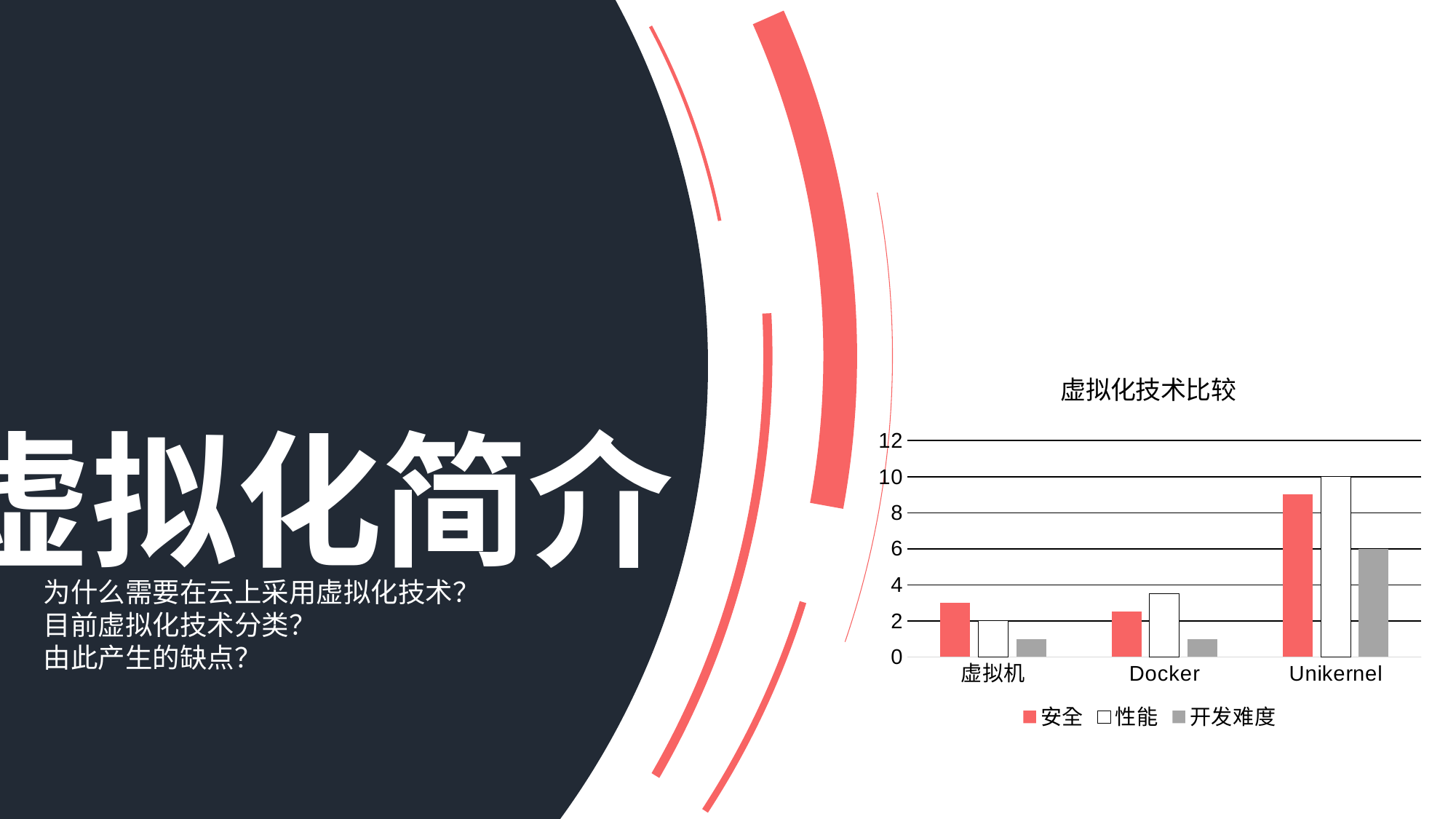

### Chart: 虚拟化技术比较

| Category | 安全 | 性能 | 开发难度 |
|---|---|---|---|
| 虚拟机 | 3.0 | 2.0 | 1.0 |
| Docker | 2.5 | 3.5 | 1.0 |
| Unikernel | 9.0 | 10.0 | 6.0 |
虚拟化简介
为什么需要在云上采用虚拟化技术？
目前虚拟化技术分类？
由此产生的缺点？